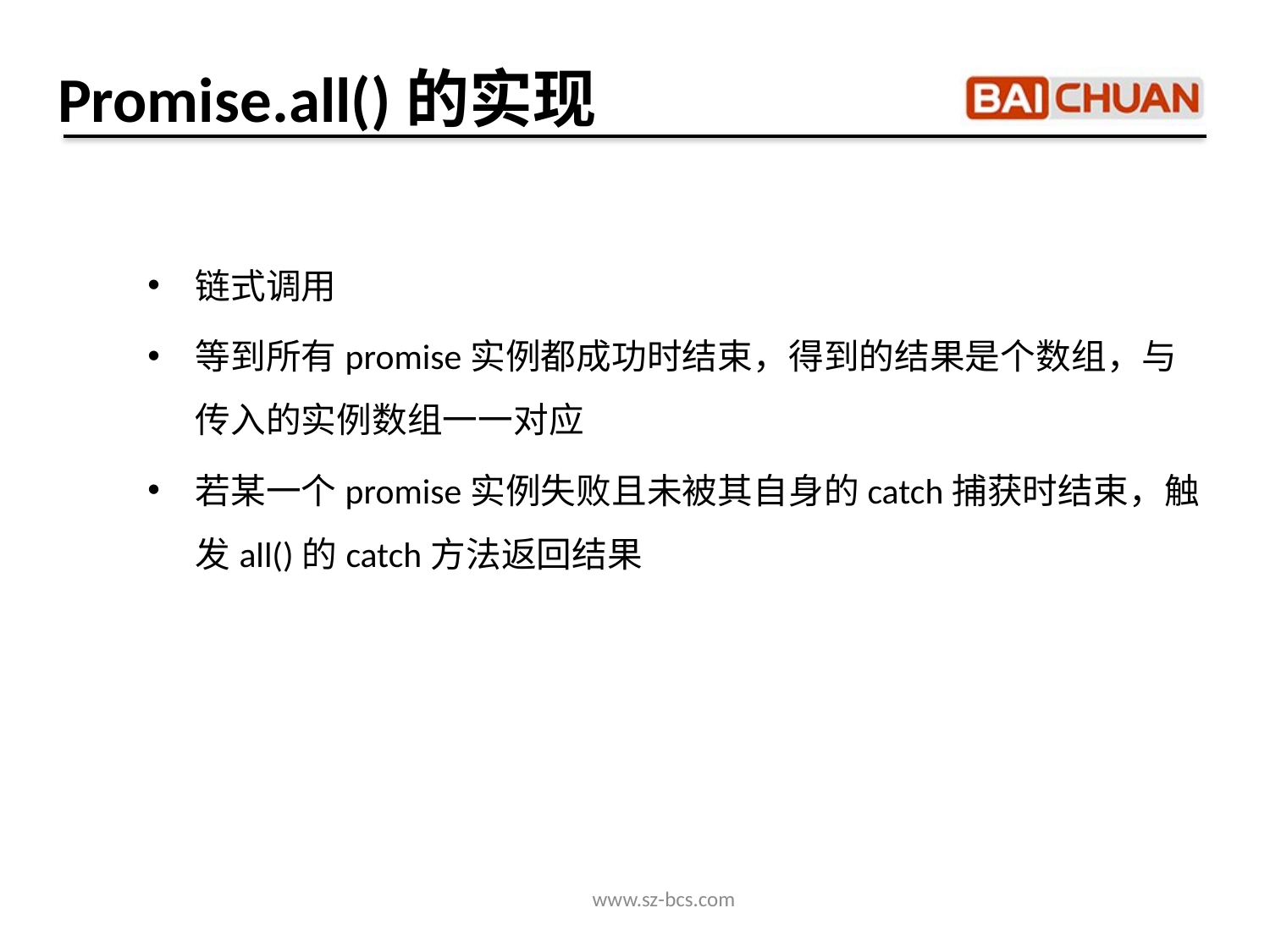

Promise.all()的实现
链式调用
等到所有promise实例都成功时结束，得到的结果是个数组，与传入的实例数组一一对应
若某一个promise实例失败且未被其自身的catch捕获时结束，触发all()的catch方法返回结果

www.sz-bcs.com